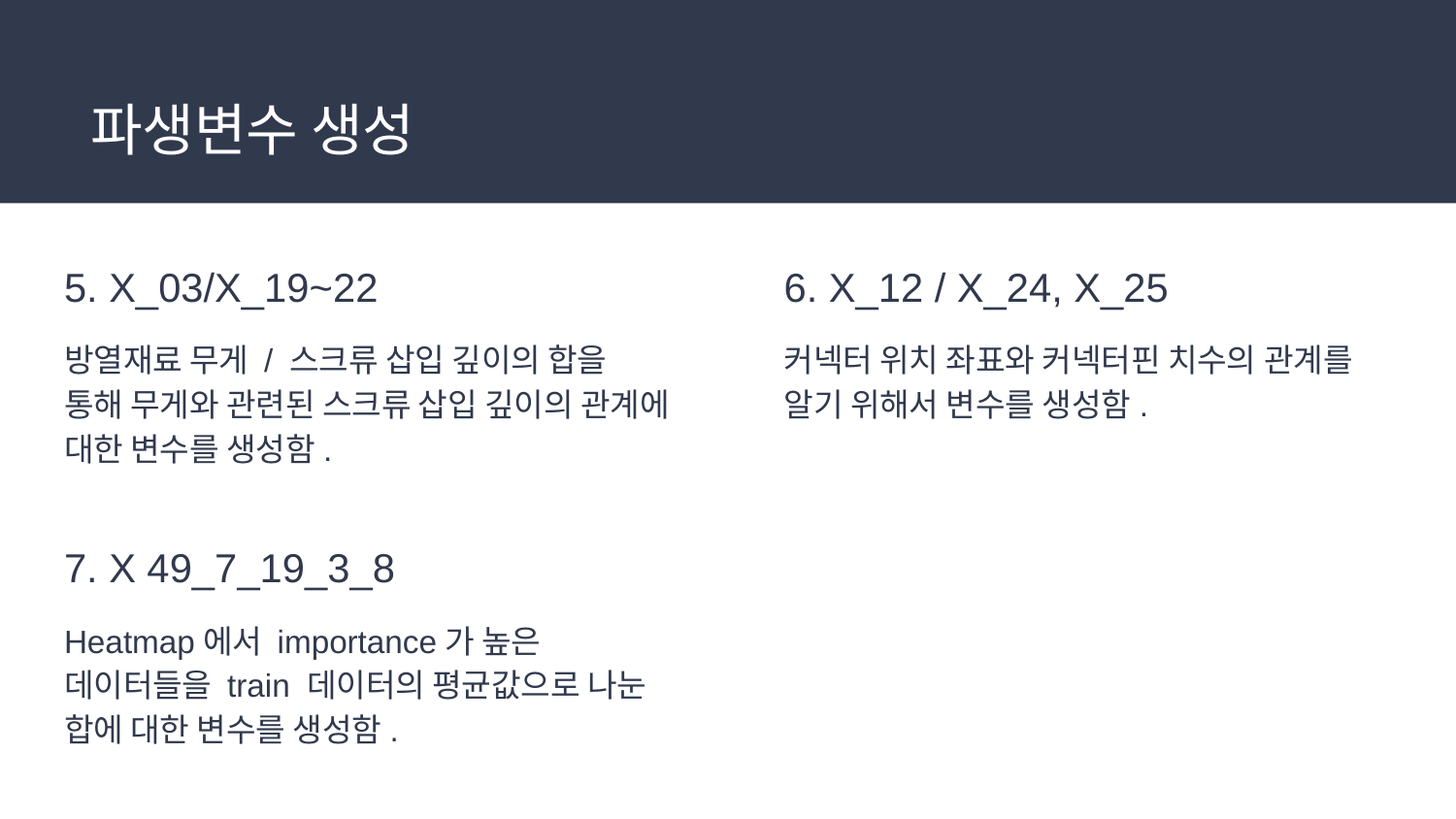

# 파생변수 생성
5. X_03/X_19~22
방열재료 무게 / 스크류 삽입 깊이의 합을 통해 무게와 관련된 스크류 삽입 깊이의 관계에 대한 변수를 생성함.
6. X_12 / X_24, X_25
커넥터 위치 좌표와 커넥터핀 치수의 관계를 알기 위해서 변수를 생성함.
7. X 49_7_19_3_8
Heatmap에서 importance가 높은 데이터들을 train 데이터의 평균값으로 나눈 합에 대한 변수를 생성함.